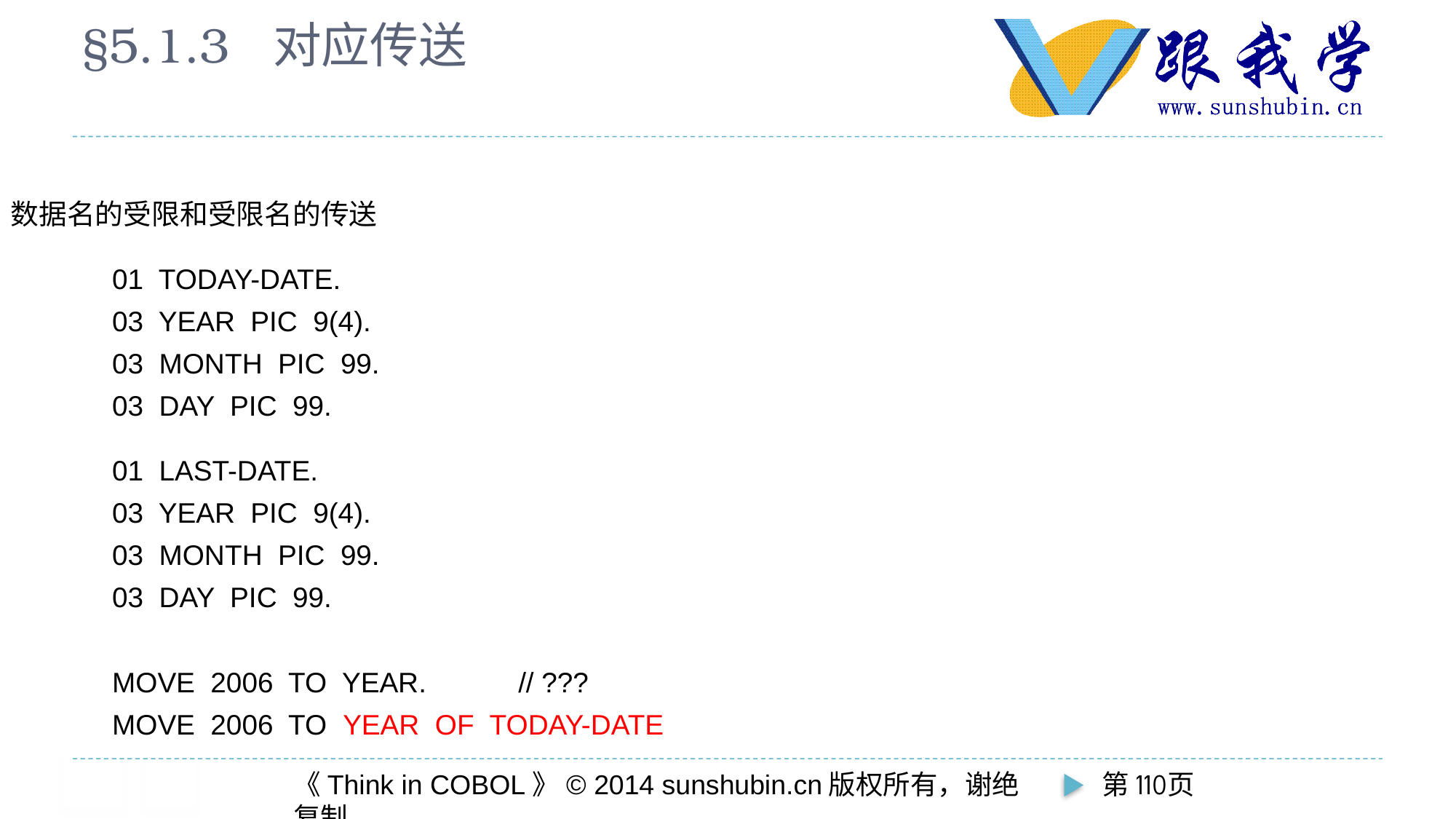

# §5.1.3  对应传送
数据名的受限和受限名的传送

	01  TODAY-DATE.
		03  YEAR  PIC  9(4).
		03  MONTH  PIC  99.
		03  DAY  PIC  99.

	01  LAST-DATE.
		03  YEAR  PIC  9(4).
		03  MONTH  PIC  99.
		03  DAY  PIC  99.

	MOVE  2006  TO  YEAR.	// ???
	MOVE  2006  TO  YEAR  OF  TODAY-DATE